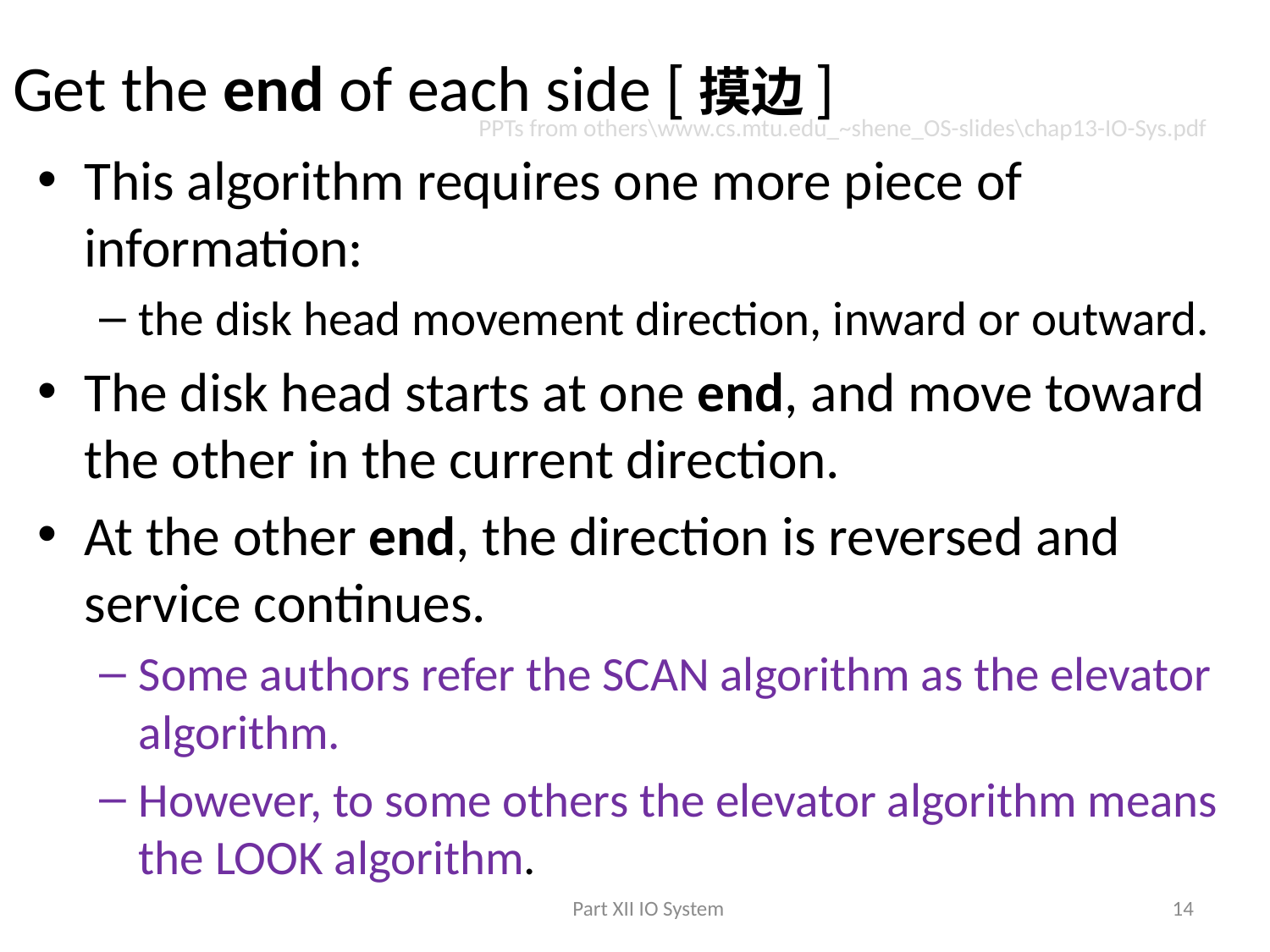

# Get the end of each side [摸边]
PPTs from others\www.cs.mtu.edu_~shene_OS-slides\chap13-IO-Sys.pdf
This algorithm requires one more piece of information:
the disk head movement direction, inward or outward.
The disk head starts at one end, and move toward the other in the current direction.
At the other end, the direction is reversed and service continues.
Some authors refer the SCAN algorithm as the elevator algorithm.
However, to some others the elevator algorithm means the LOOK algorithm.
Part XII IO System
14